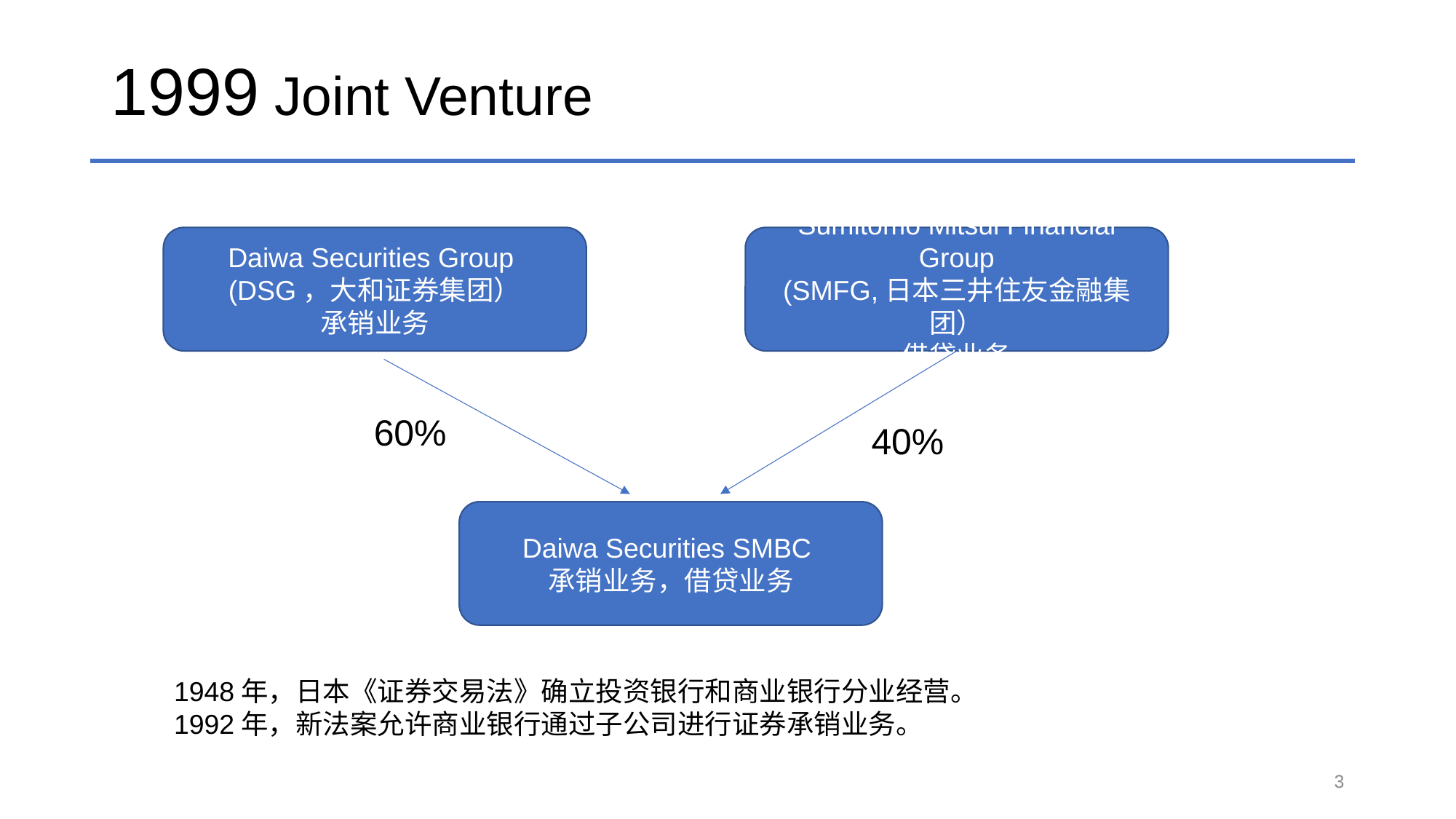

# 1999 Joint Venture
Daiwa Securities Group
(DSG，大和证券集团）
承销业务
Sumitomo Mitsui Financial Group
(SMFG,日本三井住友金融集团）
借贷业务
60%
40%
Daiwa Securities SMBC
承销业务，借贷业务
1948年，日本《证券交易法》确立投资银行和商业银行分业经营。
1992年，新法案允许商业银行通过子公司进行证券承销业务。
3